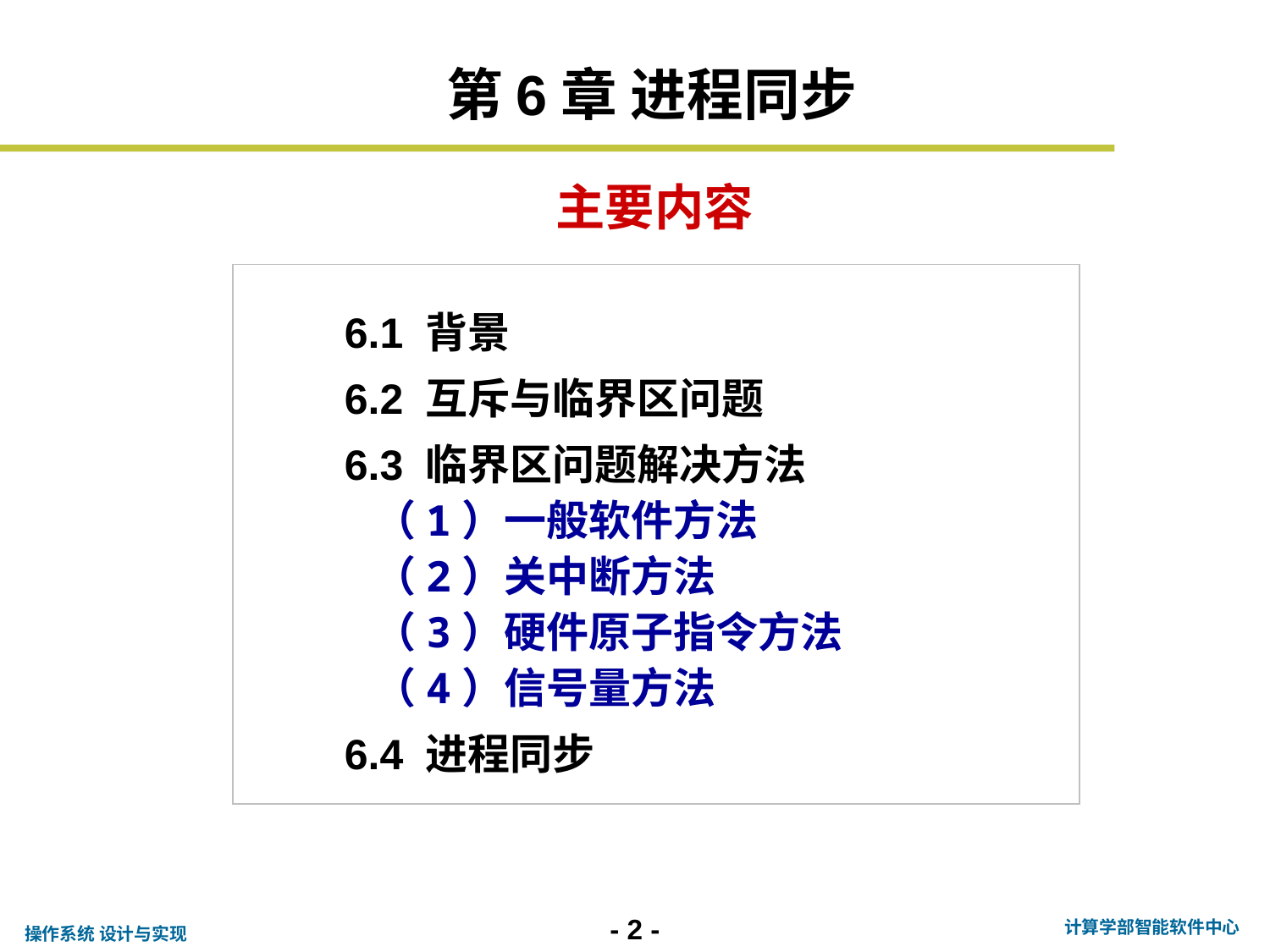

第6章 进程同步
主要内容
6.1 背景
6.2 互斥与临界区问题
6.3 临界区问题解决方法
  （1）一般软件方法
  （2）关中断方法
  （3）硬件原子指令方法
  （4）信号量方法
6.4 进程同步